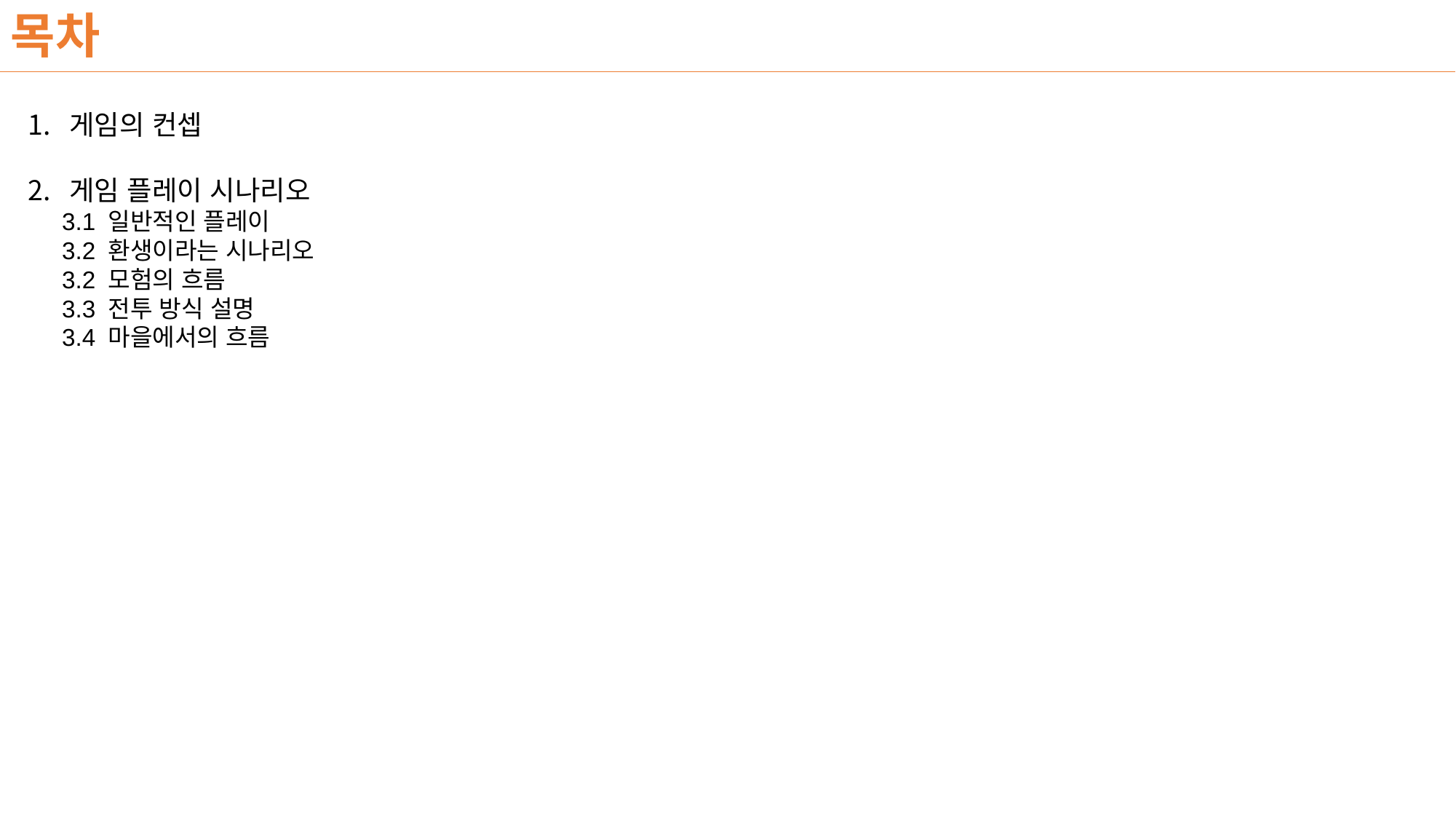

목차
게임의 컨셉

게임 플레이 시나리오
     3.1 일반적인 플레이
     3.2 환생이라는 시나리오
     3.2 모험의 흐름
     3.3 전투 방식 설명
     3.4 마을에서의 흐름